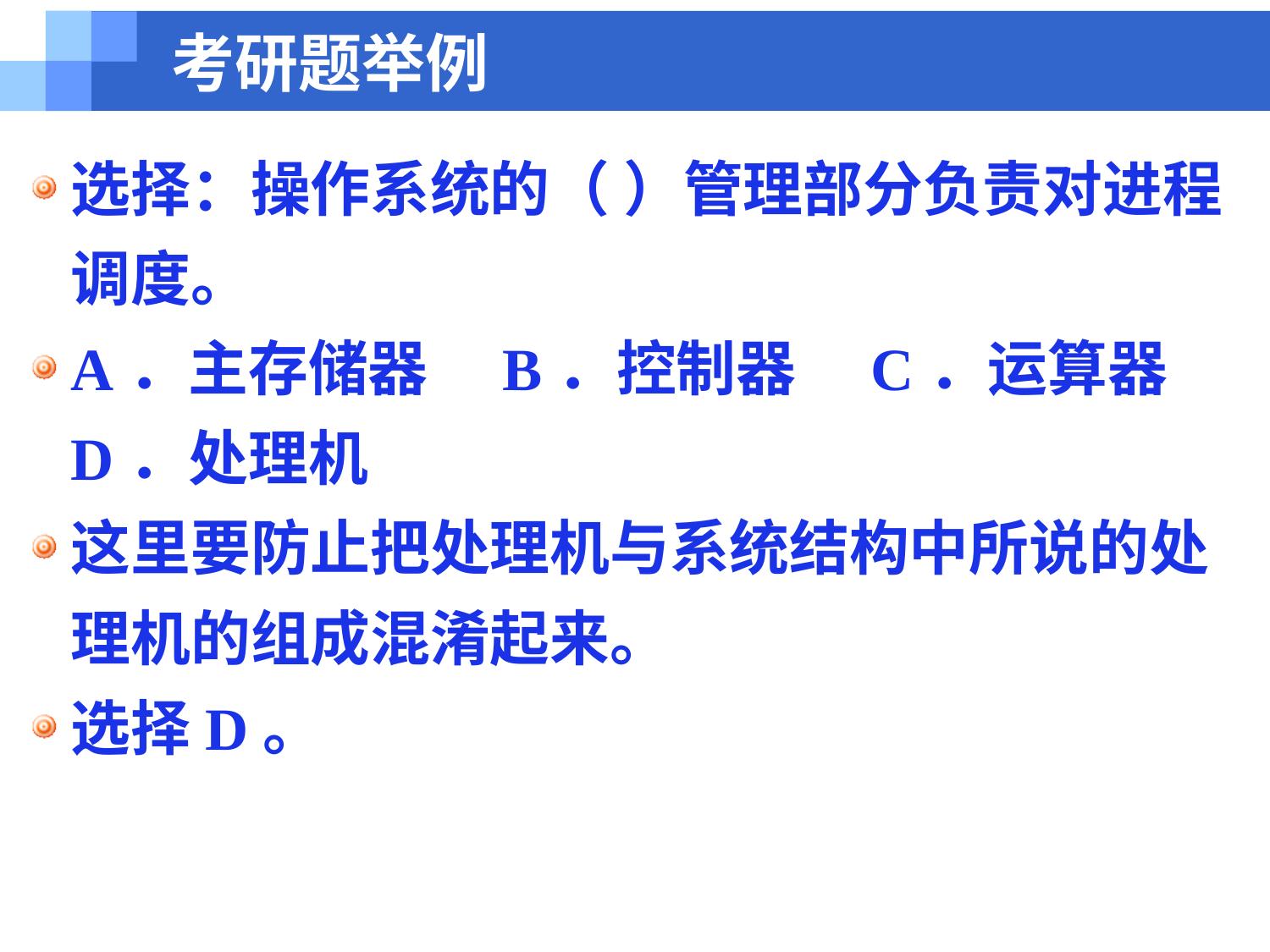

# 考研题举例
选择：操作系统的（ ）管理部分负责对进程调度。
A．主存储器　B．控制器　C．运算器　D．处理机
这里要防止把处理机与系统结构中所说的处理机的组成混淆起来。
选择D。